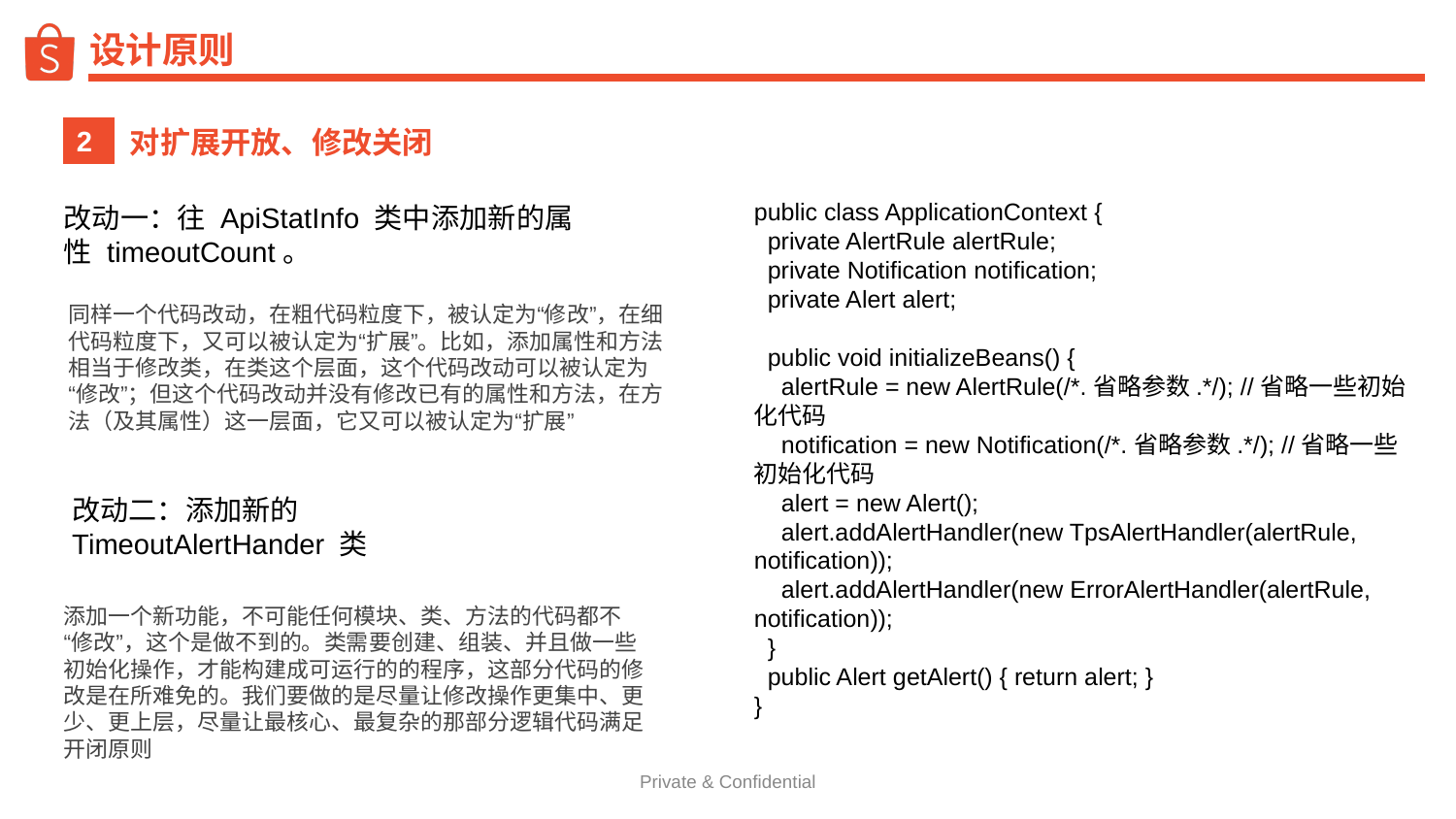

# 设计原则
对扩展开放、修改关闭
2

public class ApplicationContext {
  private AlertRule alertRule;
  private Notification notification;
  private Alert alert;

  public void initializeBeans() {
    alertRule = new AlertRule(/*.省略参数.*/); //省略一些初始化代码
    notification = new Notification(/*.省略参数.*/); //省略一些初始化代码
    alert = new Alert();
    alert.addAlertHandler(new TpsAlertHandler(alertRule, notification));
    alert.addAlertHandler(new ErrorAlertHandler(alertRule, notification));
  }
  public Alert getAlert() { return alert; }
}

改动一：往 ApiStatInfo 类中添加新的属性 timeoutCount。
同样一个代码改动，在粗代码粒度下，被认定为“修改”，在细代码粒度下，又可以被认定为“扩展”。比如，添加属性和方法相当于修改类，在类这个层面，这个代码改动可以被认定为“修改”；但这个代码改动并没有修改已有的属性和方法，在方法（及其属性）这一层面，它又可以被认定为“扩展”
改动二：添加新的 TimeoutAlertHander 类
添加一个新功能，不可能任何模块、类、方法的代码都不“修改”，这个是做不到的。类需要创建、组装、并且做一些初始化操作，才能构建成可运行的的程序，这部分代码的修改是在所难免的。我们要做的是尽量让修改操作更集中、更少、更上层，尽量让最核心、最复杂的那部分逻辑代码满足开闭原则